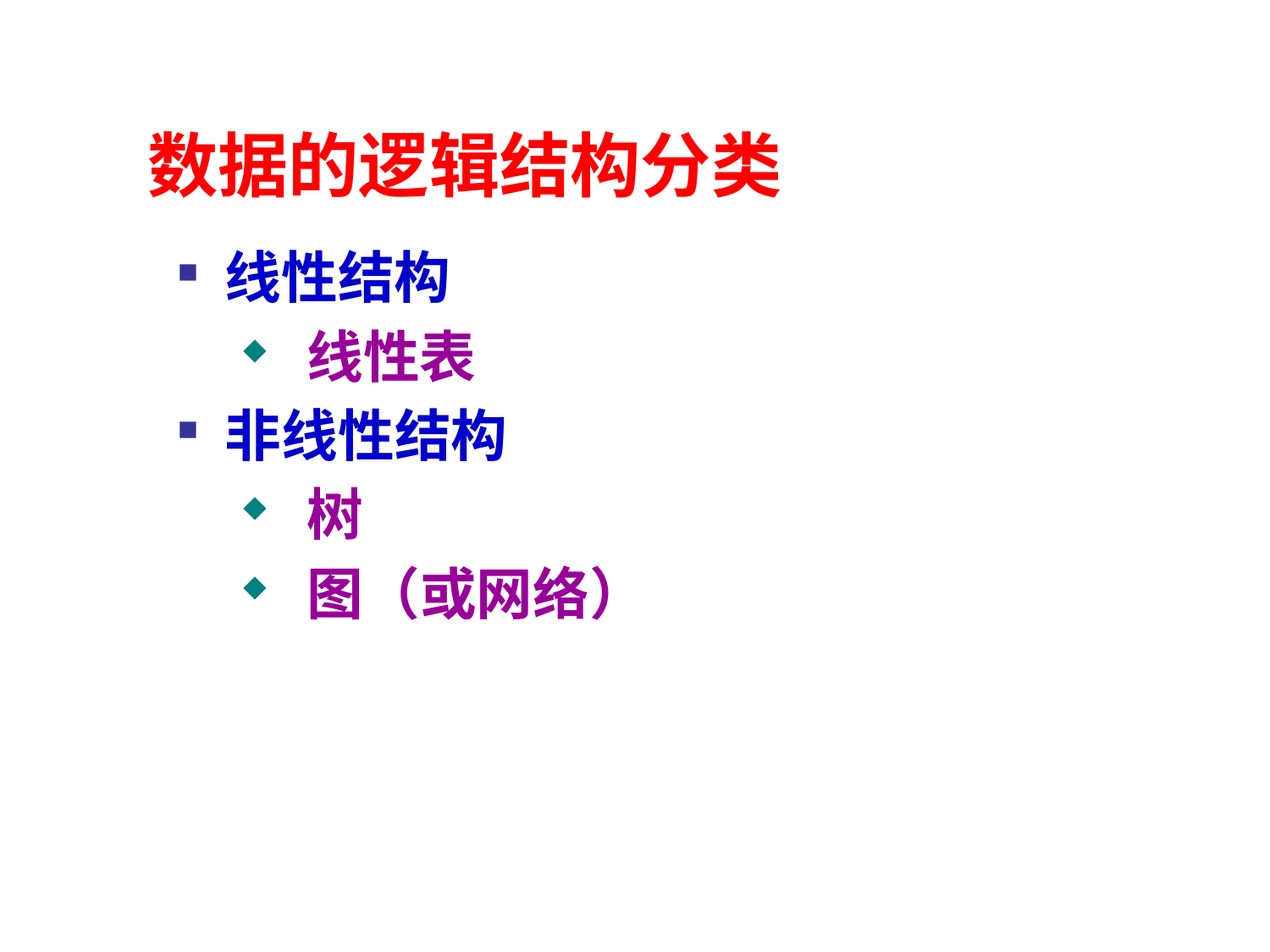

数据的逻辑结构分类
线性结构
 线性表
非线性结构
 树
 图（或网络）
23